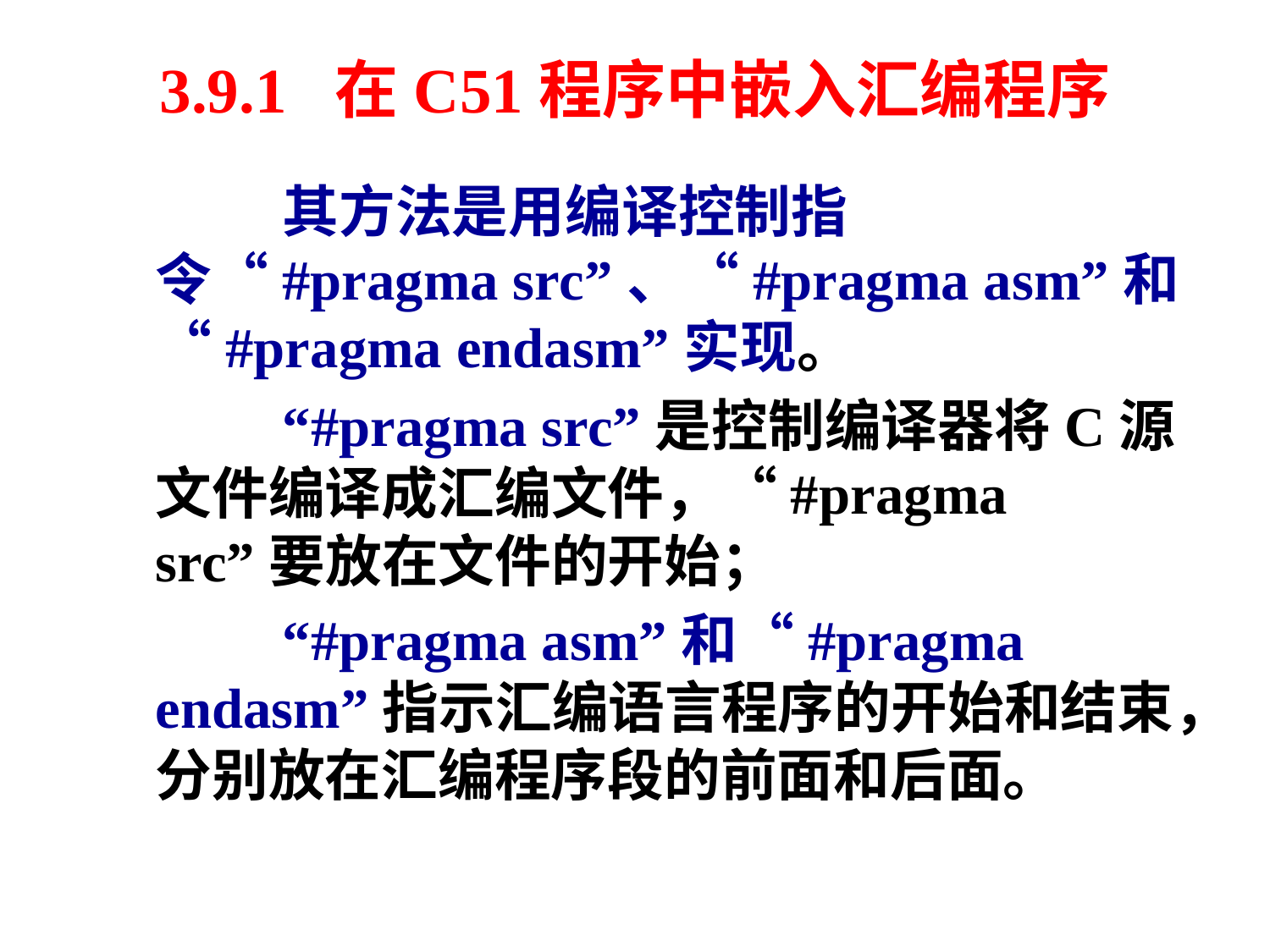

# 3.9.1  在C51程序中嵌入汇编程序
		其方法是用编译控制指令“#pragma src”、“#pragma asm”和“#pragma endasm”实现。
		“#pragma src”是控制编译器将C源文件编译成汇编文件，“#pragma src”要放在文件的开始；
		“#pragma asm”和“#pragma endasm”指示汇编语言程序的开始和结束，分别放在汇编程序段的前面和后面。